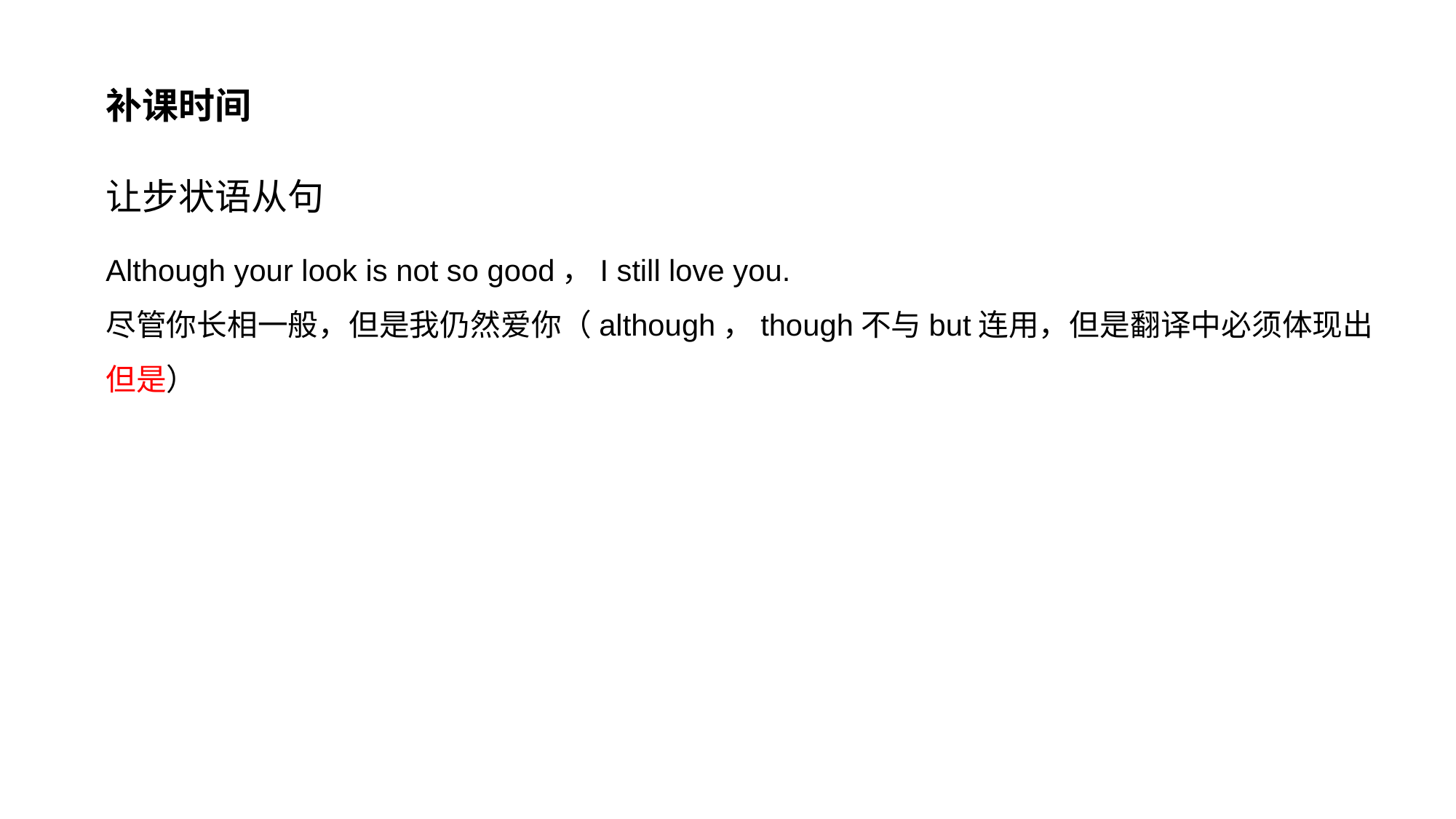

补课时间
让步状语从句
Although your look is not so good，I still love you.
尽管你长相一般，但是我仍然爱你（although，though不与but连用，但是翻译中必须体现出但是）